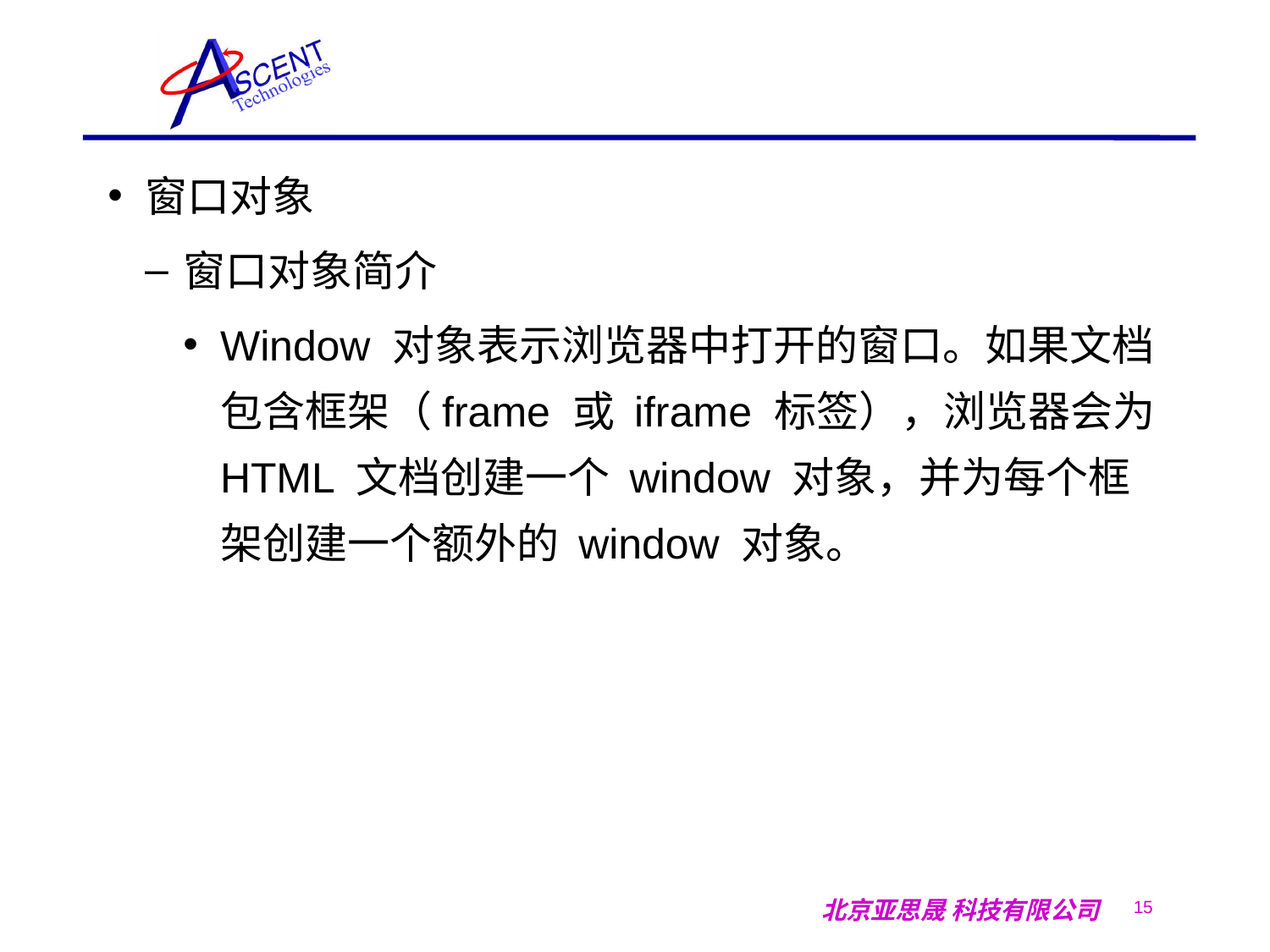

窗口对象
窗口对象简介
Window 对象表示浏览器中打开的窗口。如果文档包含框架（frame 或 iframe 标签），浏览器会为 HTML 文档创建一个 window 对象，并为每个框架创建一个额外的 window 对象。